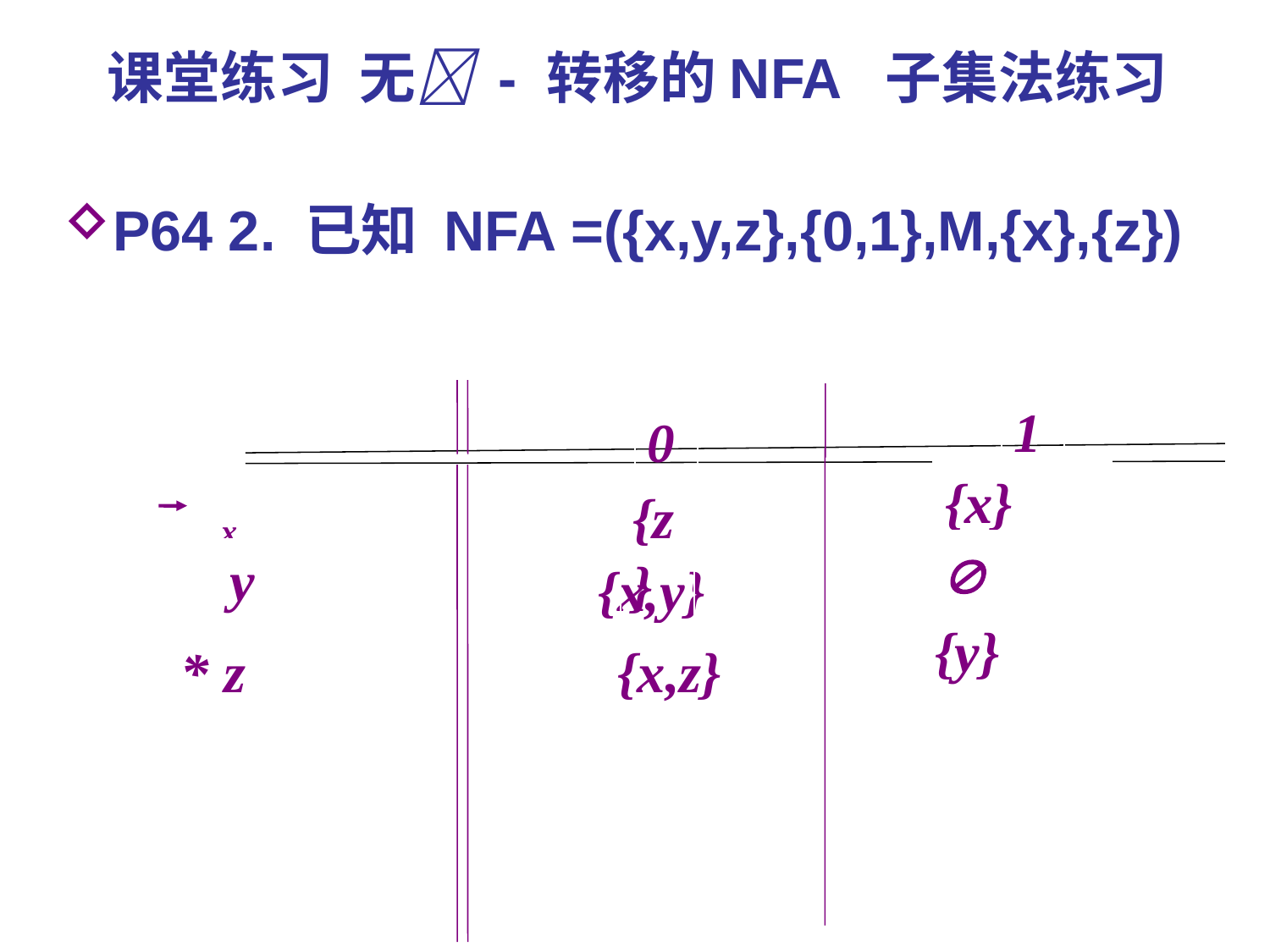

课堂练习  无ε - 转移的NFA  子集法练习
P64 2. 已知 NFA =({x,y,z},{0,1},M,{x},{z})
1
0

{x}

x

{z}
∅

y
{x,y}
{y}
* z
{x,z}